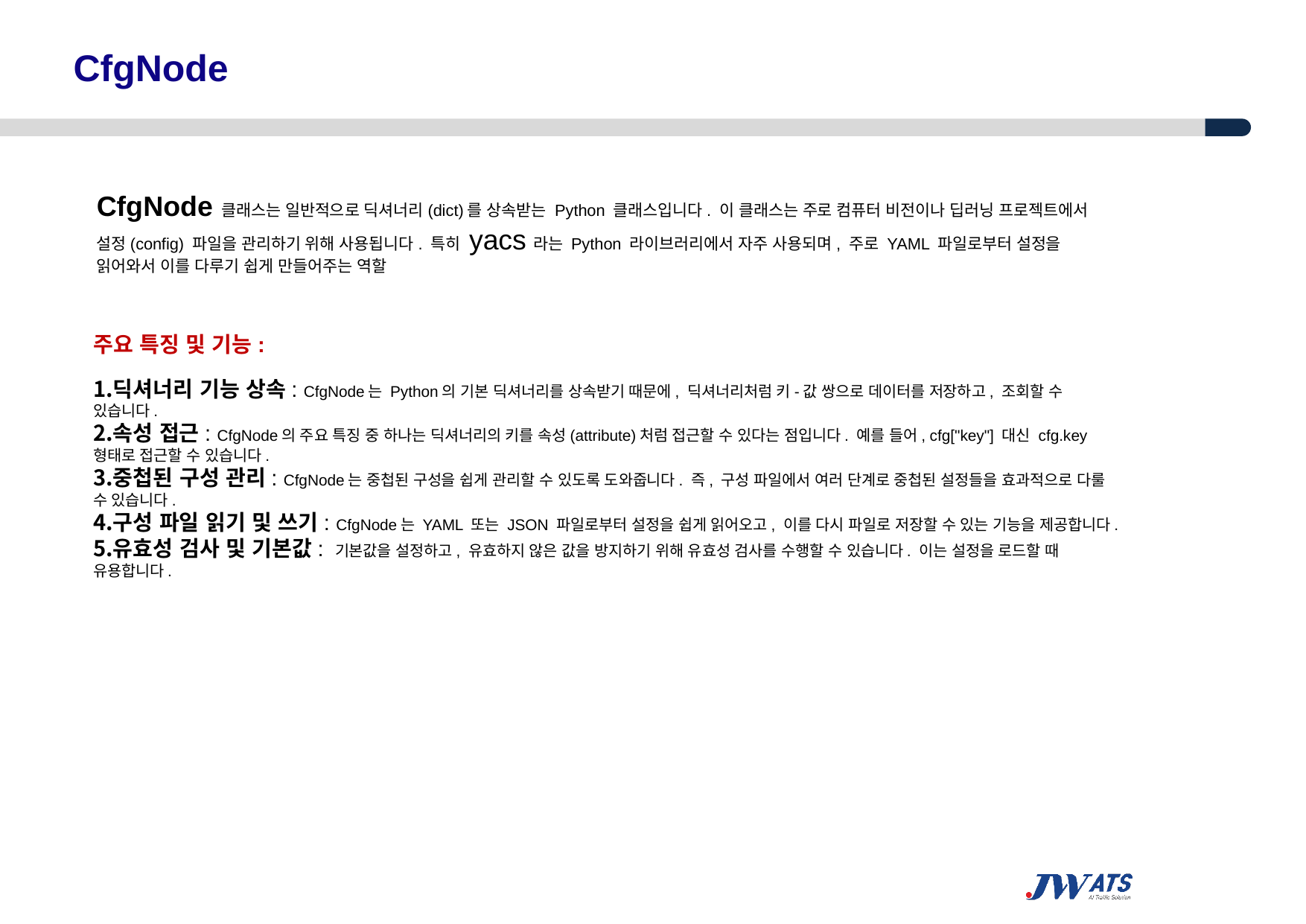

CfgNode
CfgNode 클래스는 일반적으로 딕셔너리(dict)를 상속받는 Python 클래스입니다. 이 클래스는 주로 컴퓨터 비전이나 딥러닝 프로젝트에서 설정(config) 파일을 관리하기 위해 사용됩니다. 특히 yacs라는 Python 라이브러리에서 자주 사용되며, 주로 YAML 파일로부터 설정을 읽어와서 이를 다루기 쉽게 만들어주는 역할
주요 특징 및 기능:

딕셔너리 기능 상속: CfgNode는 Python의 기본 딕셔너리를 상속받기 때문에, 딕셔너리처럼 키-값 쌍으로 데이터를 저장하고, 조회할 수 있습니다.
속성 접근: CfgNode의 주요 특징 중 하나는 딕셔너리의 키를 속성(attribute)처럼 접근할 수 있다는 점입니다. 예를 들어, cfg["key"] 대신 cfg.key 형태로 접근할 수 있습니다.
중첩된 구성 관리: CfgNode는 중첩된 구성을 쉽게 관리할 수 있도록 도와줍니다. 즉, 구성 파일에서 여러 단계로 중첩된 설정들을 효과적으로 다룰 수 있습니다.
구성 파일 읽기 및 쓰기: CfgNode는 YAML 또는 JSON 파일로부터 설정을 쉽게 읽어오고, 이를 다시 파일로 저장할 수 있는 기능을 제공합니다.
유효성 검사 및 기본값: 기본값을 설정하고, 유효하지 않은 값을 방지하기 위해 유효성 검사를 수행할 수 있습니다. 이는 설정을 로드할 때 유용합니다.